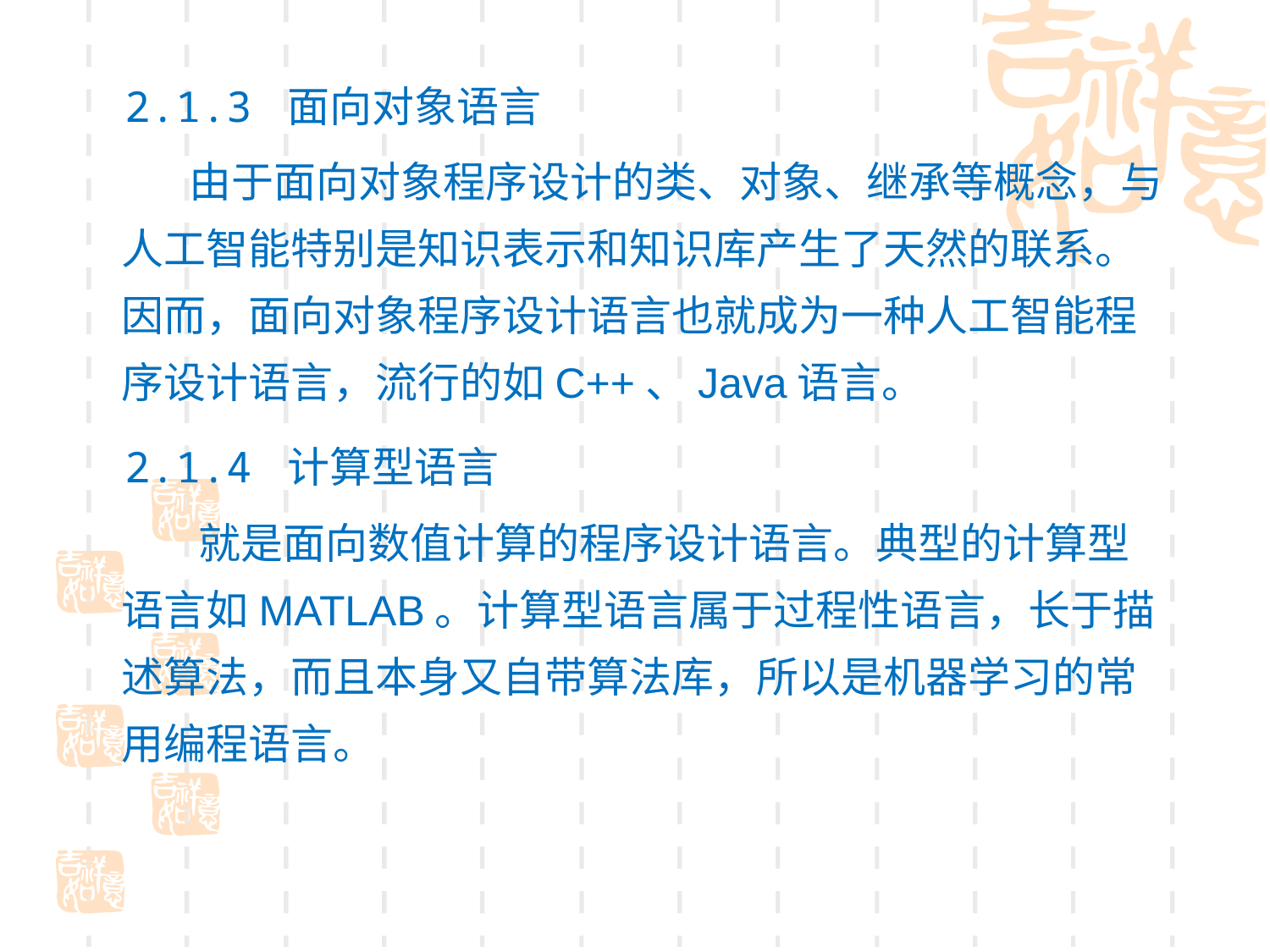

2.1.3 面向对象语言
           由于面向对象程序设计的类、对象、继承等概念，与人工智能特别是知识表示和知识库产生了天然的联系。因而，面向对象程序设计语言也就成为一种人工智能程序设计语言，流行的如C++、Java语言。
  2.1.4 计算型语言
            就是面向数值计算的程序设计语言。典型的计算型语言如MATLAB。计算型语言属于过程性语言，长于描述算法，而且本身又自带算法库，所以是机器学习的常用编程语言。